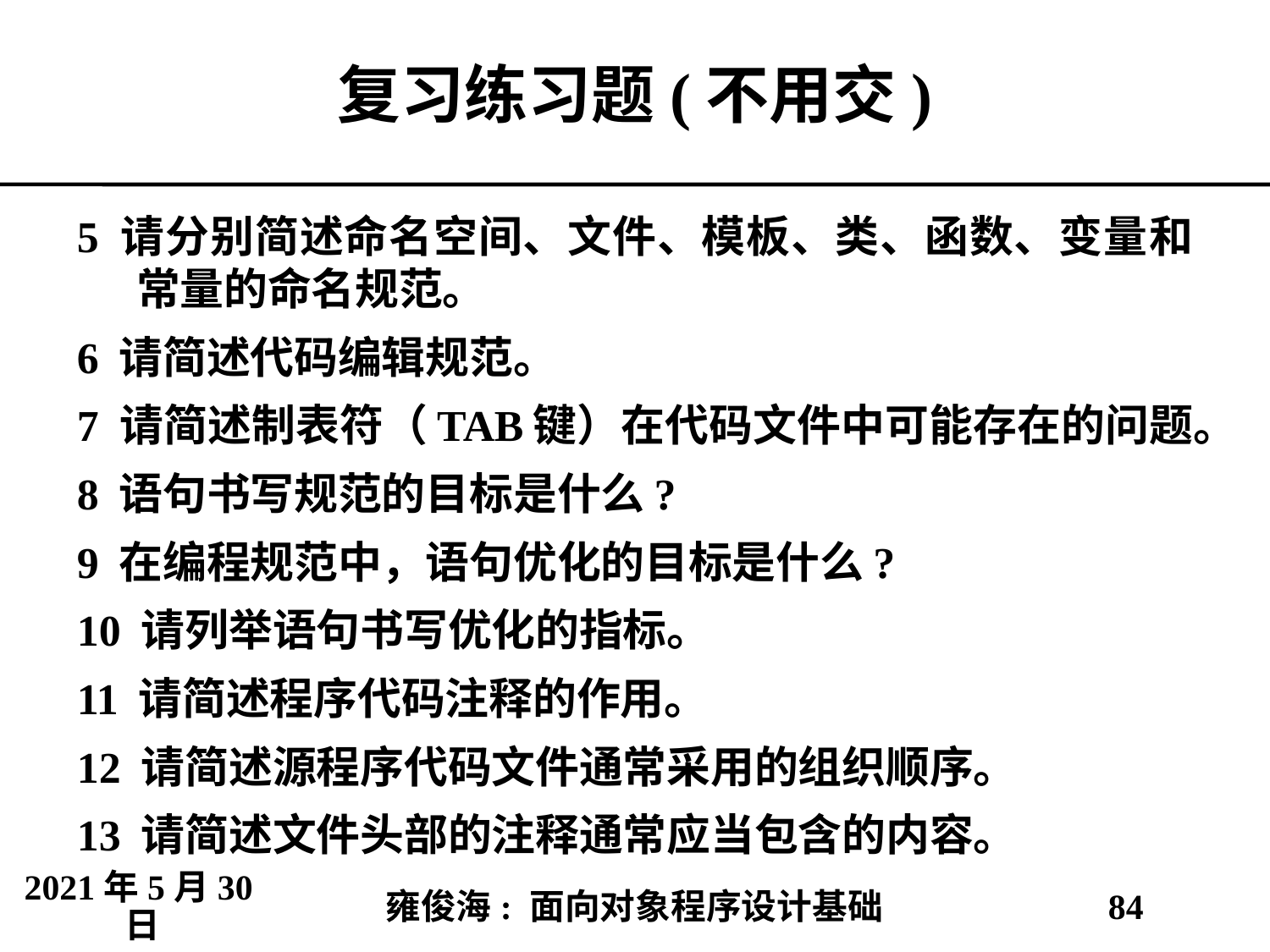

# 复习练习题(不用交)

5 请分别简述命名空间、文件、模板、类、函数、变量和常量的命名规范。
6 请简述代码编辑规范。
7 请简述制表符（TAB键）在代码文件中可能存在的问题。
8 语句书写规范的目标是什么?
9 在编程规范中，语句优化的目标是什么?
10 请列举语句书写优化的指标。
11 请简述程序代码注释的作用。
12 请简述源程序代码文件通常采用的组织顺序。
13 请简述文件头部的注释通常应当包含的内容。
2021年5月30日
雍俊海: 面向对象程序设计基础
84